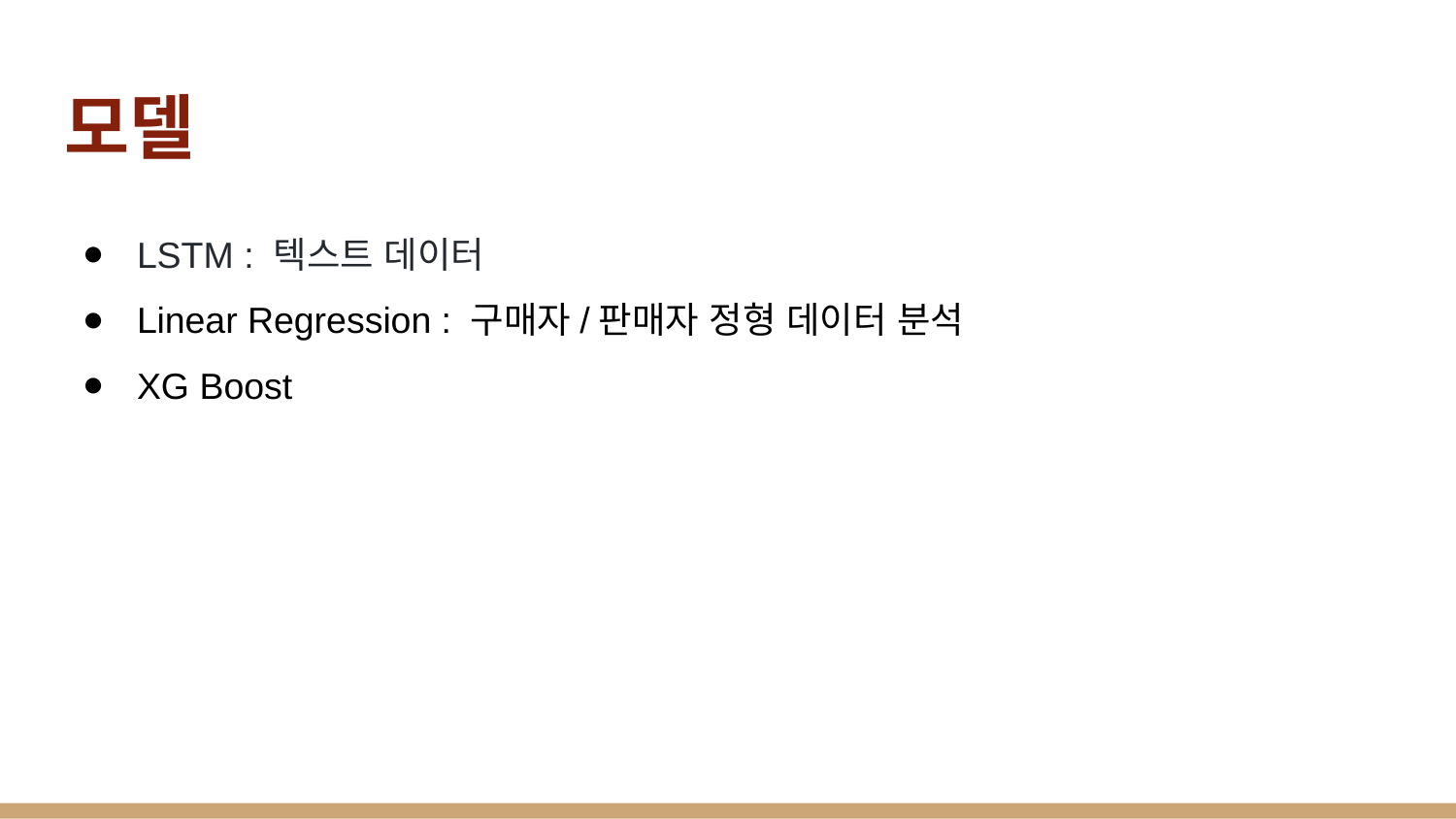

# 모델
LSTM : 텍스트 데이터
Linear Regression : 구매자/판매자 정형 데이터 분석
XG Boost